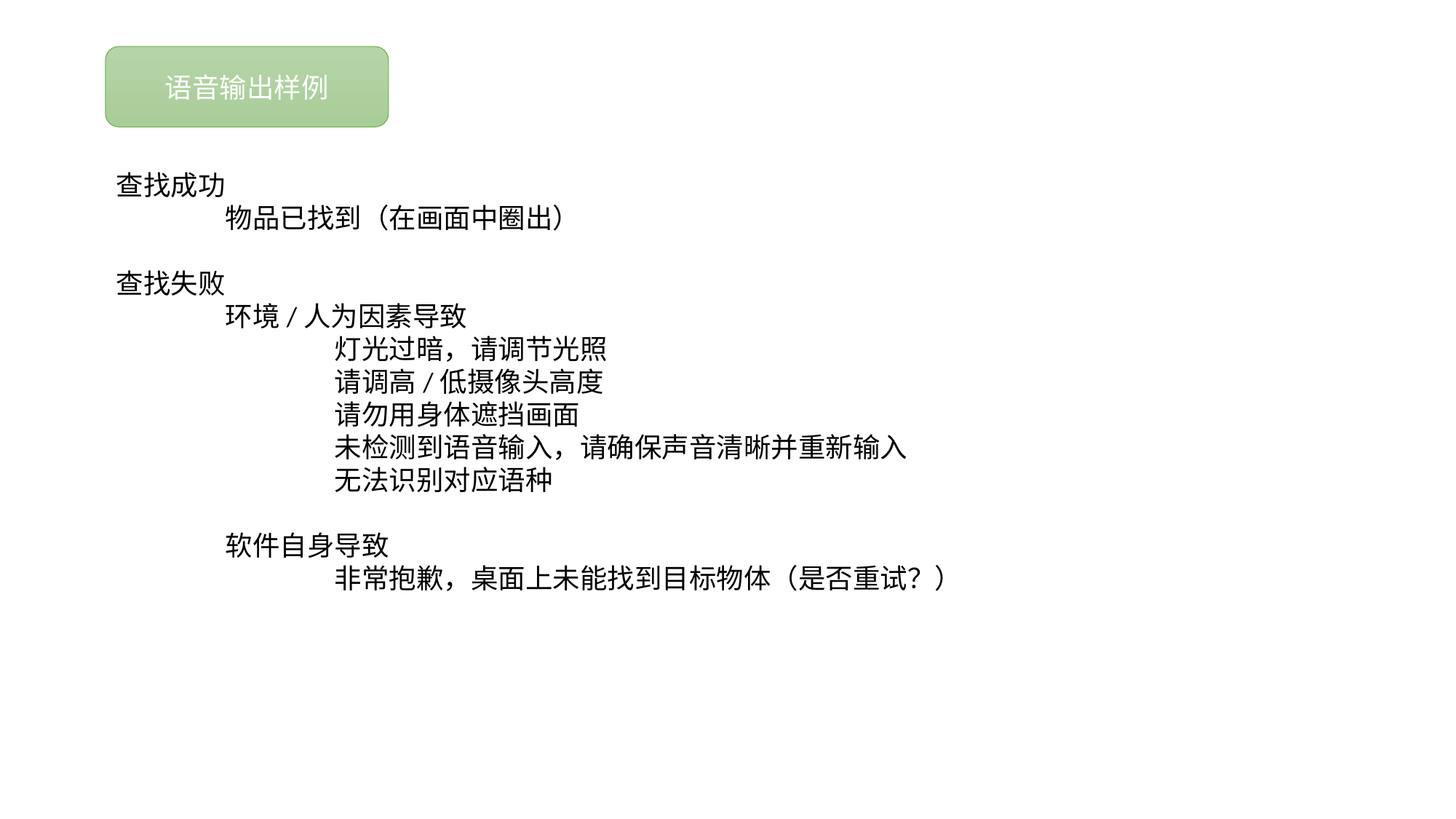

语音输出样例
查找成功
	物品已找到（在画面中圈出）

查找失败
	环境/人为因素导致
		灯光过暗，请调节光照
		请调高/低摄像头高度
		请勿用身体遮挡画面
		未检测到语音输入，请确保声音清晰并重新输入
		无法识别对应语种

	软件自身导致
		非常抱歉，桌面上未能找到目标物体（是否重试？）